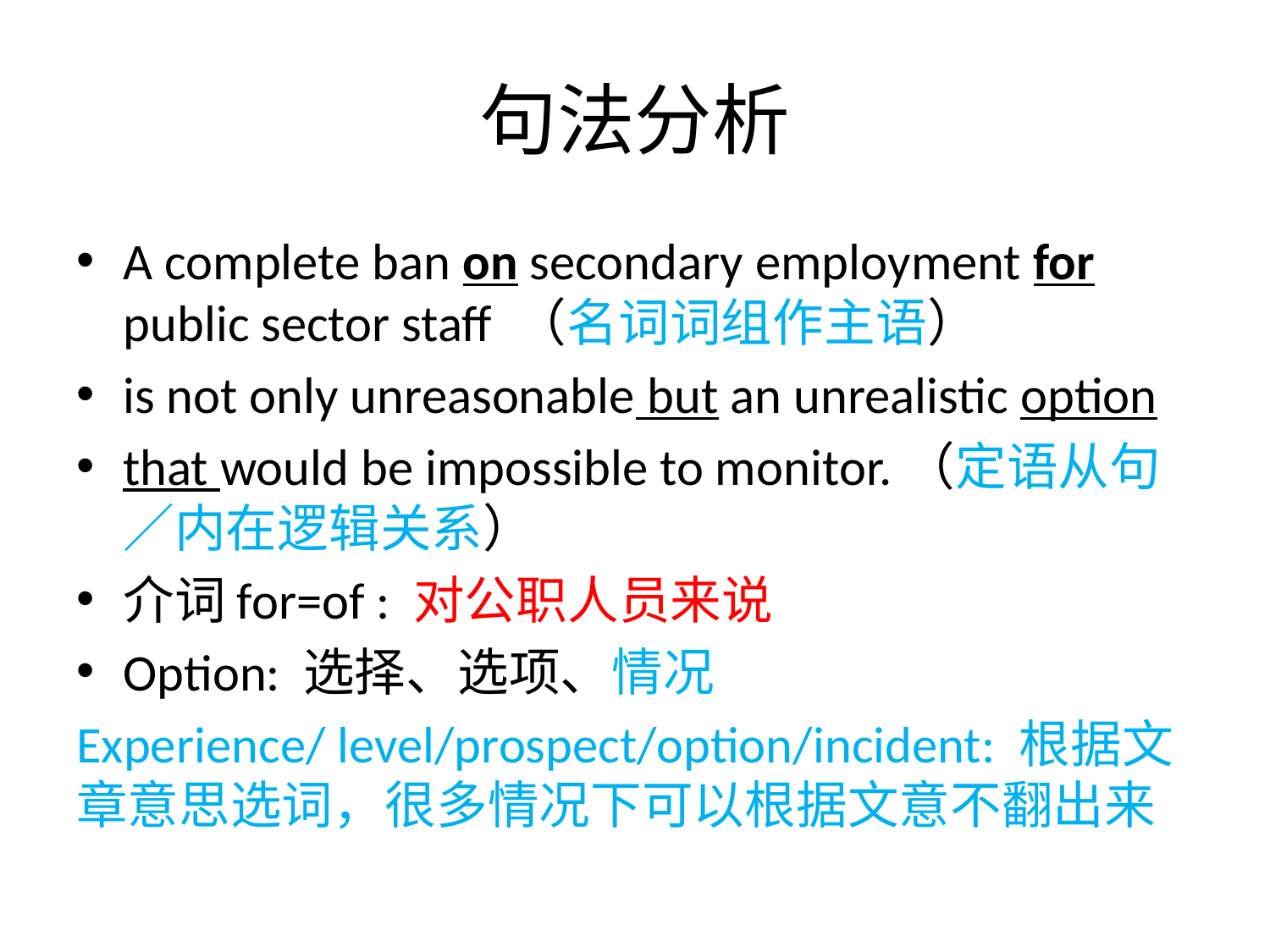

# 句法分析
A complete ban on secondary employment for public sector staff （名词词组作主语）
is not only unreasonable but an unrealistic option
that would be impossible to monitor.（定语从句／内在逻辑关系）
介词for=of : 对公职人员来说
Option: 选择、选项、情况
Experience/ level/prospect/option/incident: 根据文章意思选词，很多情况下可以根据文意不翻出来